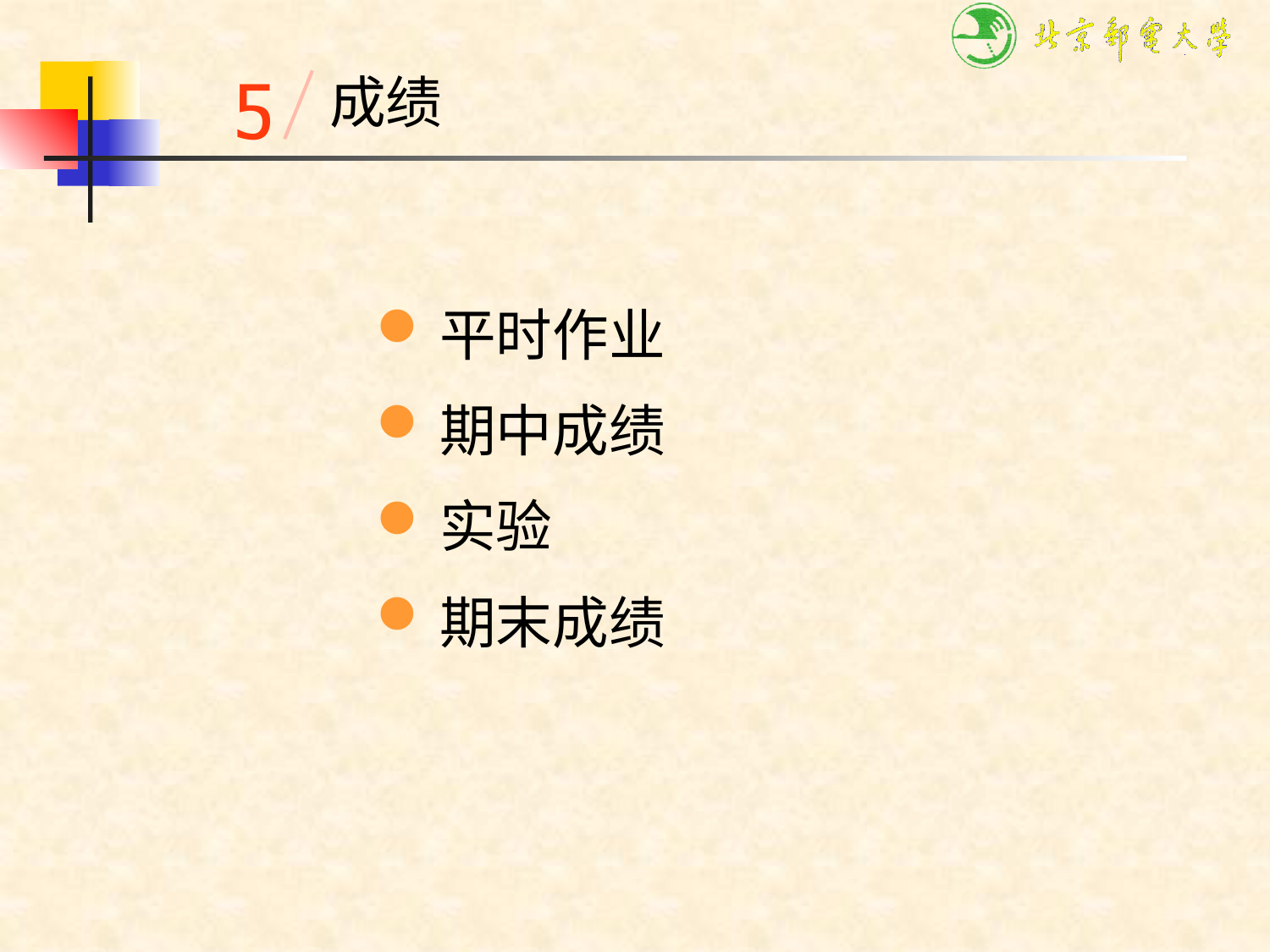

5
成绩
平时作业
期中成绩
实验
期末成绩

9